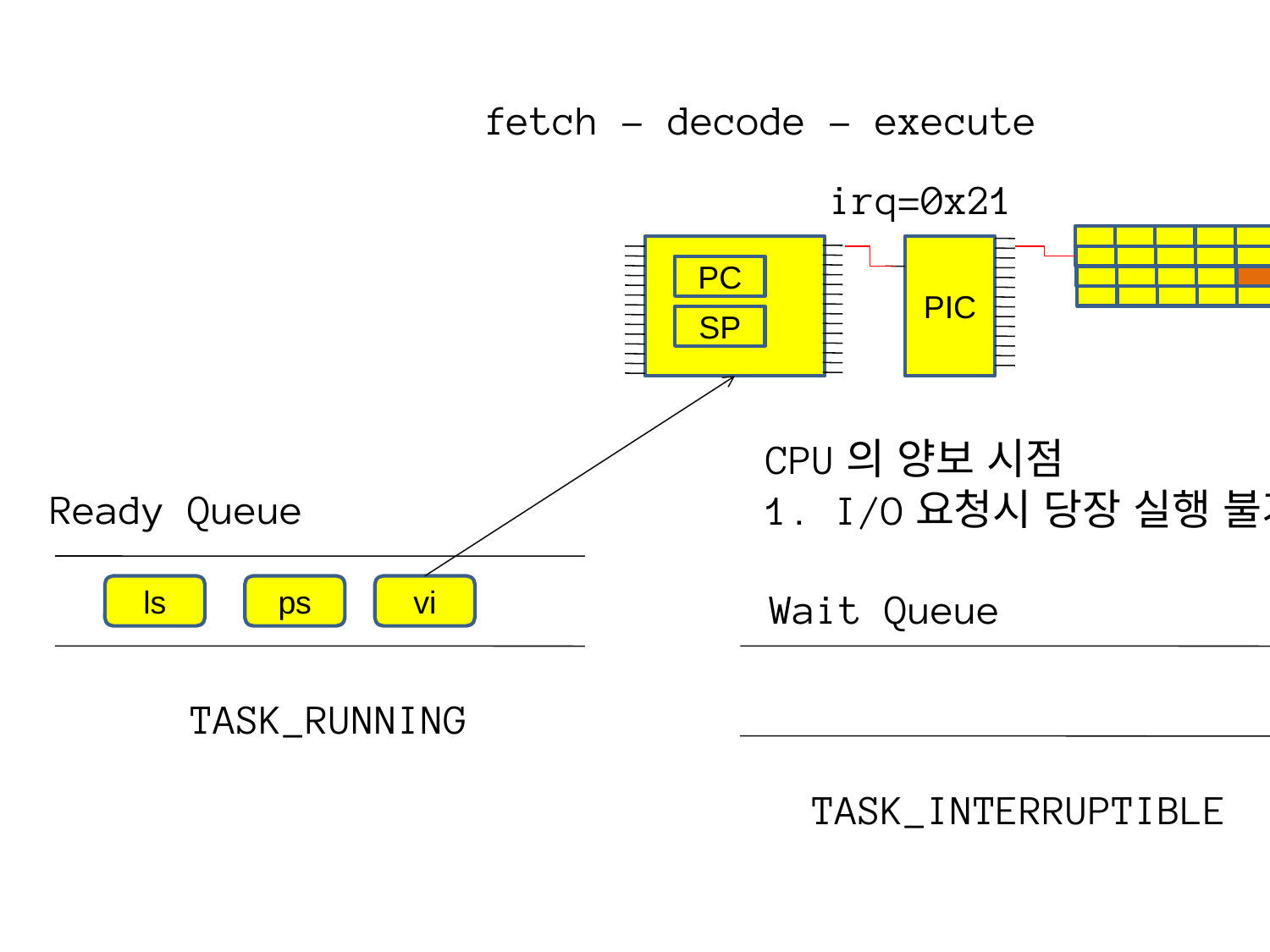

fetch - decode - execute
irq=0x21

PIC

PC

SP
CPU의 양보 시점
1. I/O요청시 당장 실행 불가능
Ready Queue
ls
ps
vi
Wait Queue
TASK_RUNNING
TASK_INTERRUPTIBLE